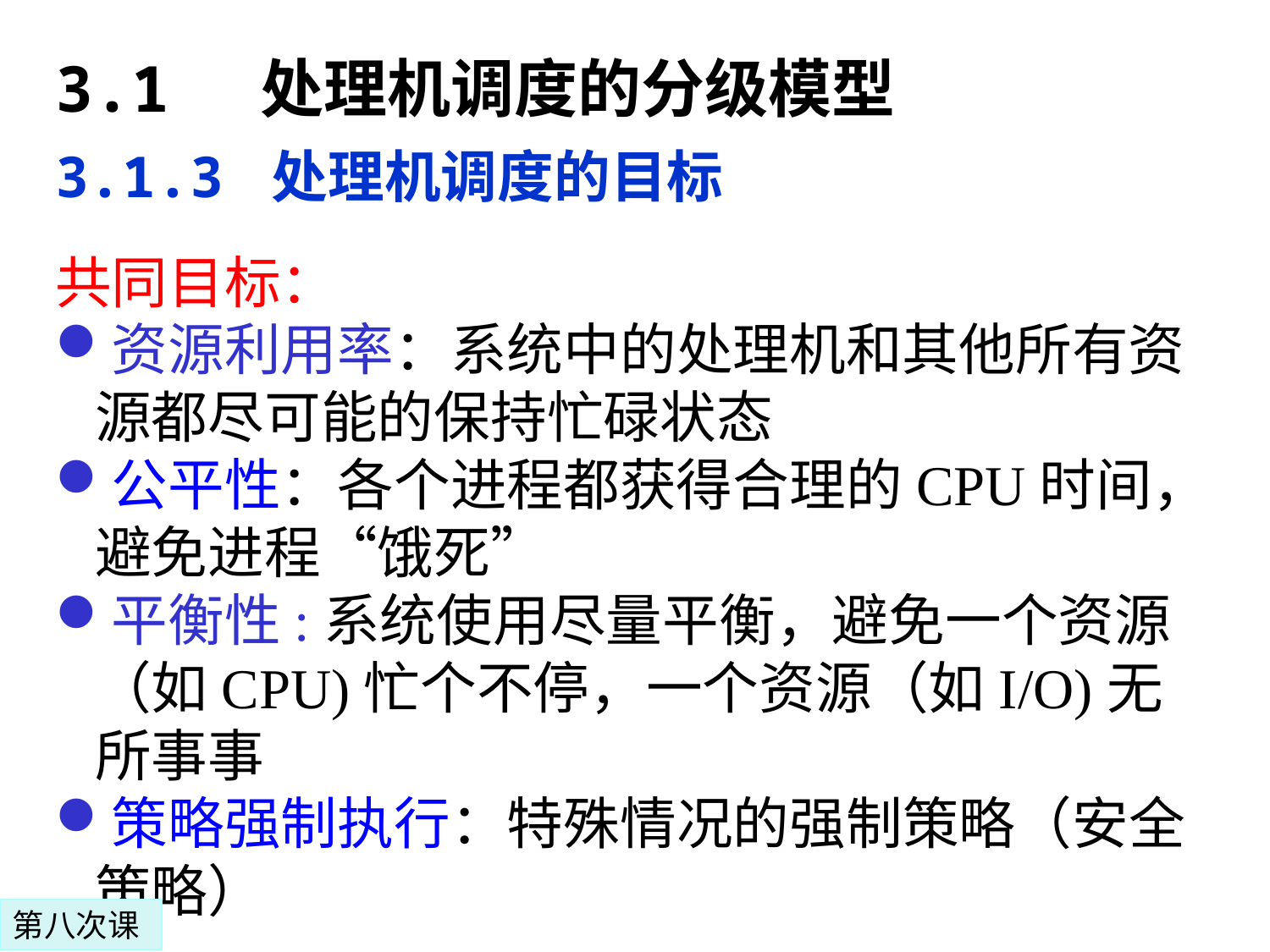

# 3.1  处理机调度的分级模型
3.1.3 处理机调度的目标
共同目标：
资源利用率：系统中的处理机和其他所有资源都尽可能的保持忙碌状态
公平性：各个进程都获得合理的CPU时间，避免进程“饿死”
平衡性:系统使用尽量平衡，避免一个资源（如CPU)忙个不停，一个资源（如I/O)无所事事
策略强制执行：特殊情况的强制策略（安全策略）
第八次课